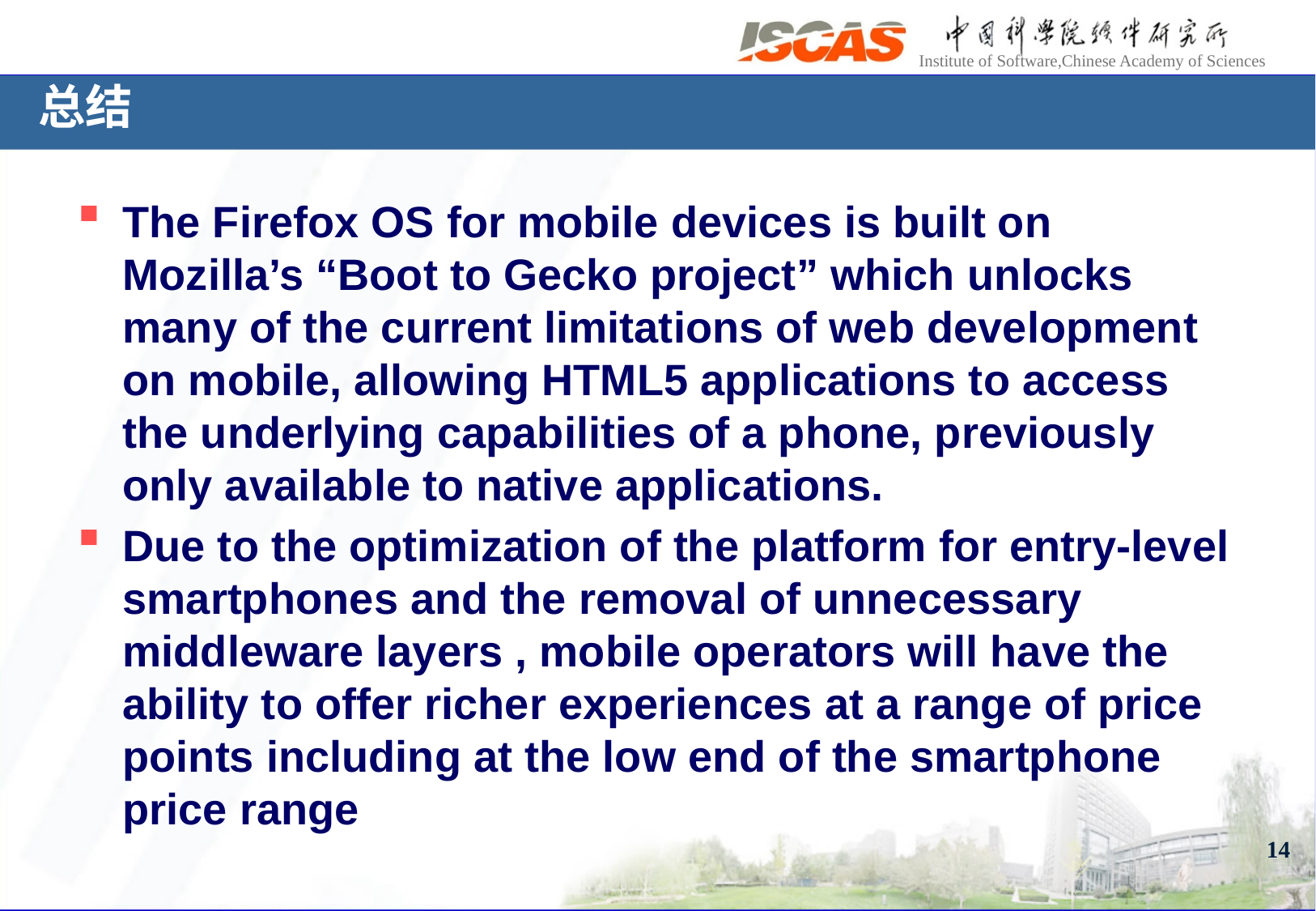

# 总结
The Firefox OS for mobile devices is built on Mozilla’s “Boot to Gecko project” which unlocks many of the current limitations of web development on mobile, allowing HTML5 applications to access the underlying capabilities of a phone, previously only available to native applications.
Due to the optimization of the platform for entry-level smartphones and the removal of unnecessary middleware layers , mobile operators will have the ability to offer richer experiences at a range of price points including at the low end of the smartphone price range
14